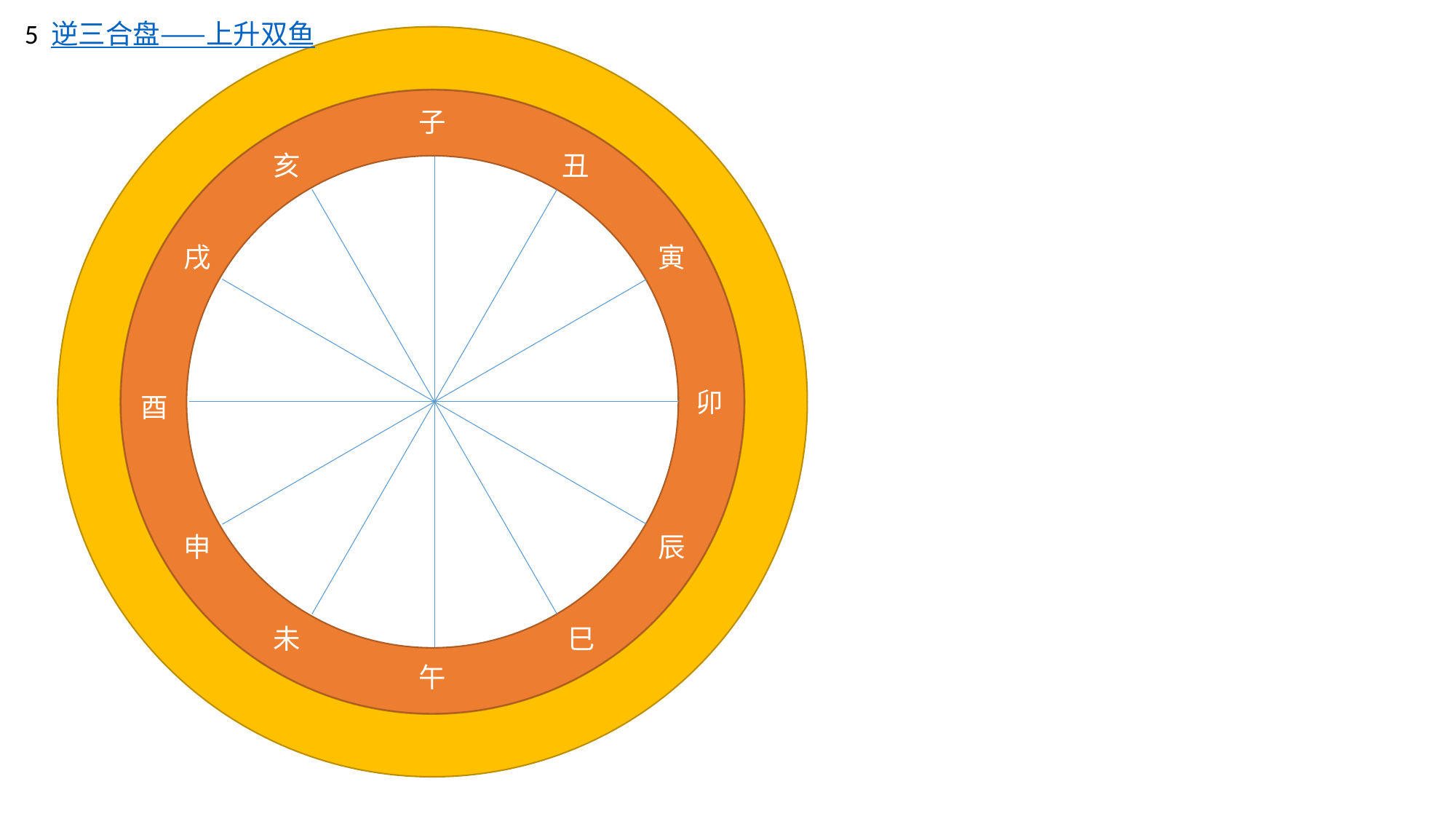

5 逆三合盘——上升双鱼

子
亥
丑
戌
寅
卯
酉
申
辰
巳
未
午